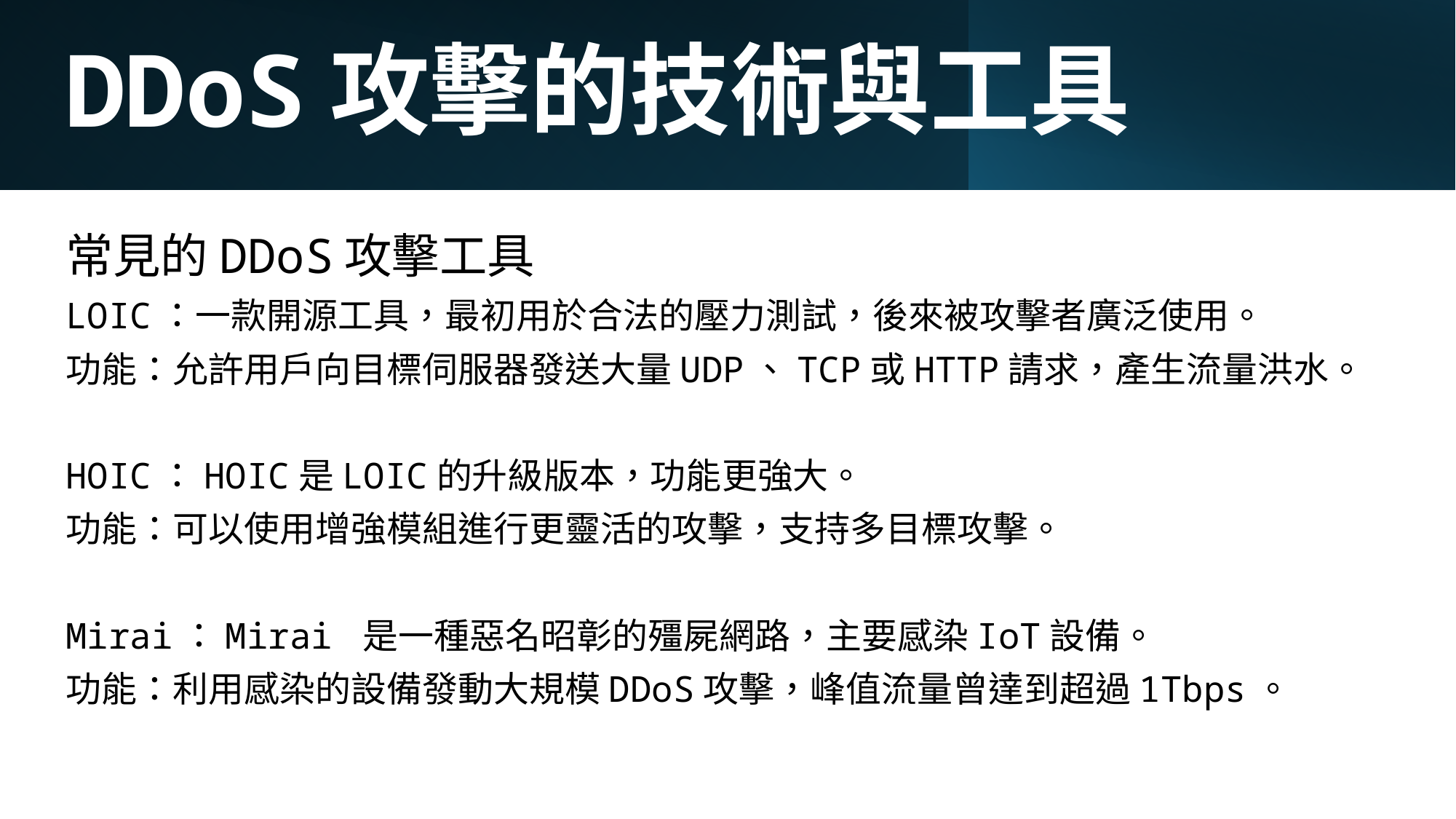

# DDoS攻擊的技術與工具
常見的DDoS攻擊工具
LOIC：一款開源工具，最初用於合法的壓力測試，後來被攻擊者廣泛使用。
功能：允許用戶向目標伺服器發送大量UDP、TCP或HTTP請求，產生流量洪水。

HOIC：HOIC是LOIC的升級版本，功能更強大。
功能：可以使用增強模組進行更靈活的攻擊，支持多目標攻擊。

Mirai：Mirai 是一種惡名昭彰的殭屍網路，主要感染IoT設備。
功能：利用感染的設備發動大規模DDoS攻擊，峰值流量曾達到超過1Tbps。